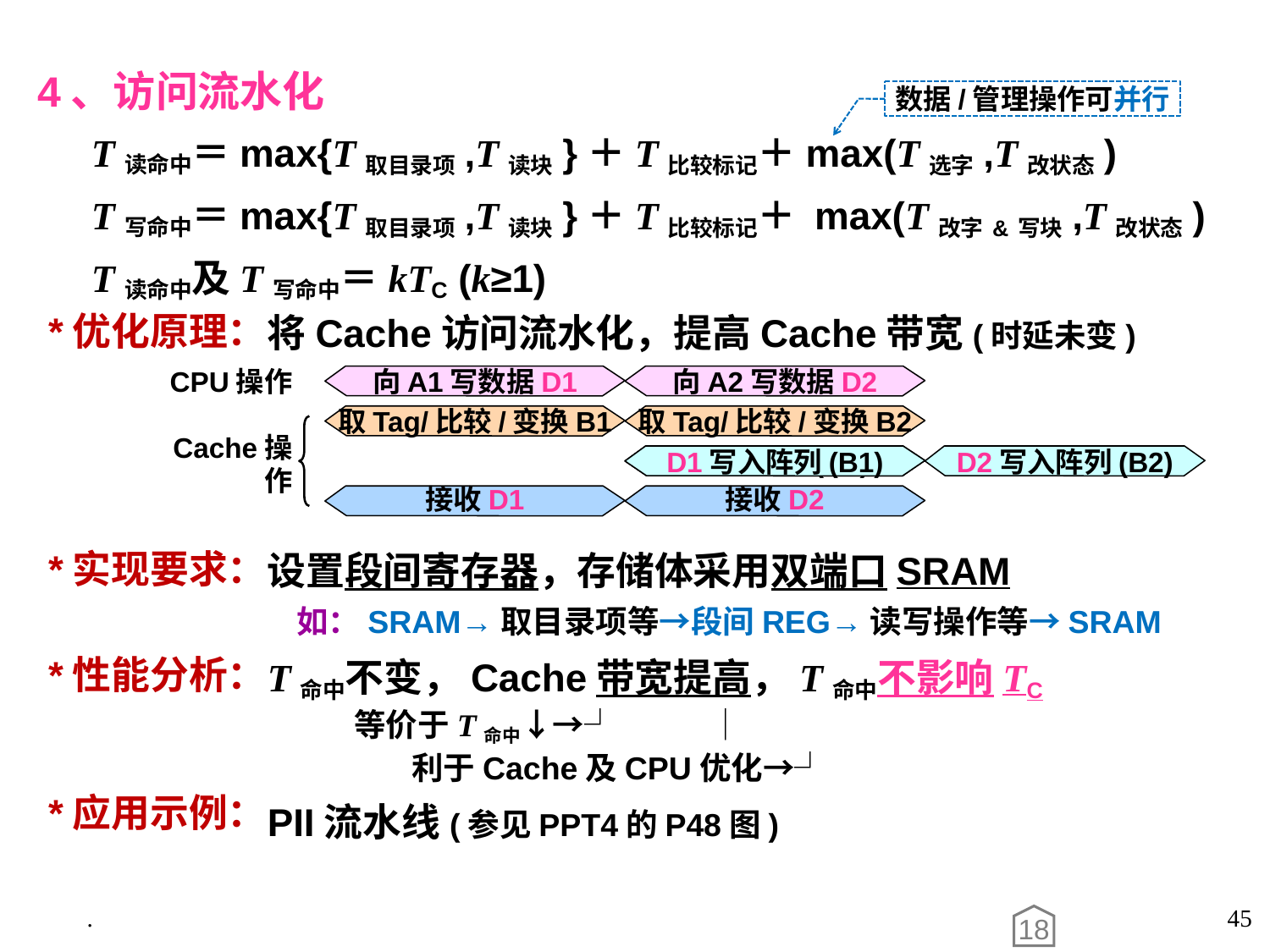

4、访问流水化
     T读命中＝max{T取目录项,T读块}＋T比较标记＋max(T选字,T改状态)
     T写命中＝max{T取目录项,T读块}＋T比较标记＋ max(T改字&写块,T改状态)
     T读命中及T写命中＝kTC (k≥1)
数据/管理操作可并行
 *优化原理：

 *实现要求：

 *性能分析：

 *应用示例：
将Cache访问流水化，提高Cache带宽(时延未变)

设置段间寄存器，存储体采用双端口SRAM
   如：SRAM→取目录项等→段间REG→读写操作等→SRAM
T命中不变，Cache带宽提高，T命中不影响TC
           等价于T命中↓→┘             │
                   利于Cache及CPU优化→┘
PII流水线(参见PPT4的P48图)
CPU操作
向A1写数据D1
取Tag/比较/变换B1

D1→阵列(B1)
Cache操作
向A2写数据D2
取Tag/比较/变换B2
D2写入阵列(B2)
接收D2
D1写入阵列(B1)
接收D1
.
45
18